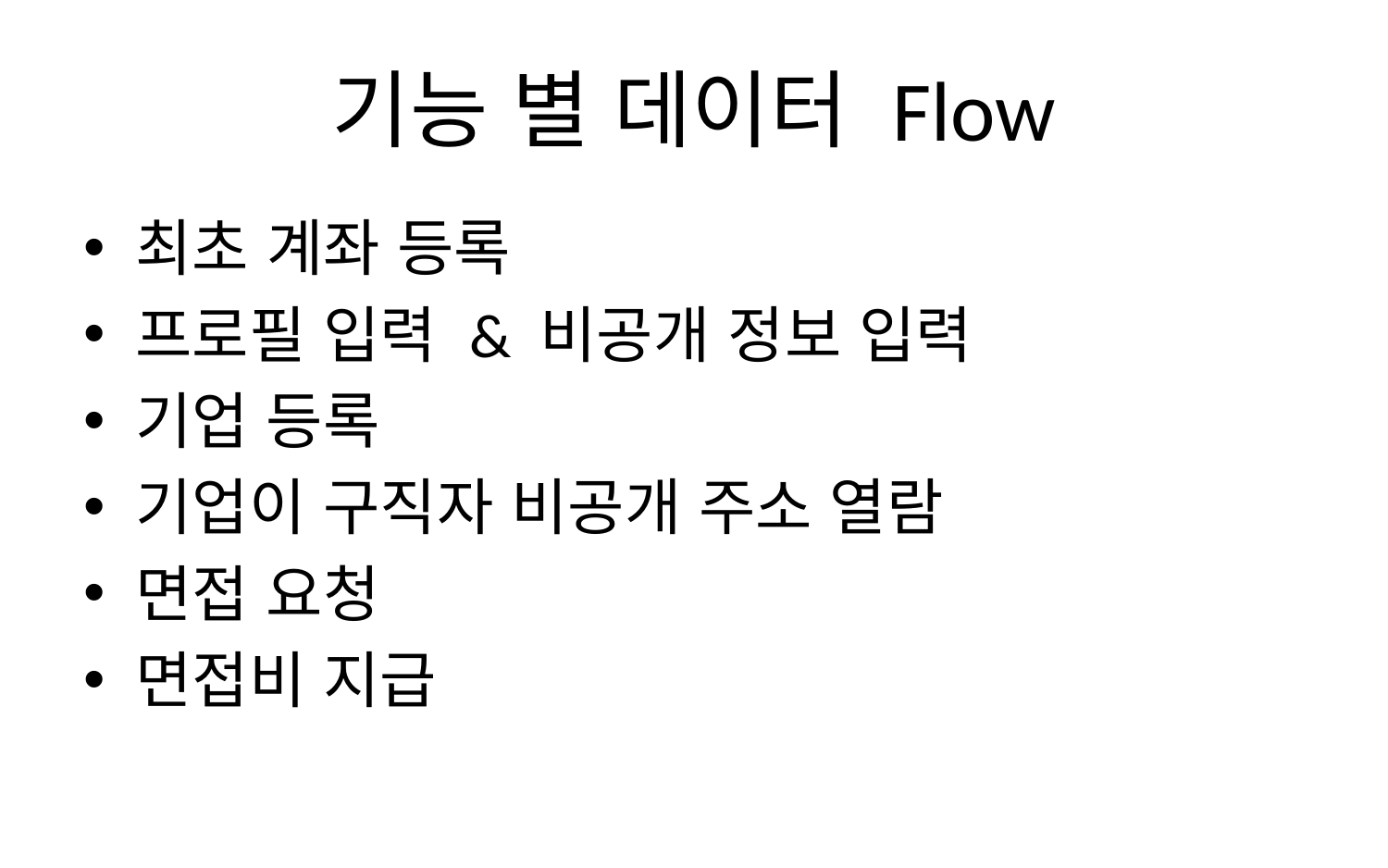

# 기능 별 데이터 Flow
최초 계좌 등록
프로필 입력 & 비공개 정보 입력
기업 등록
기업이 구직자 비공개 주소 열람
면접 요청
면접비 지급